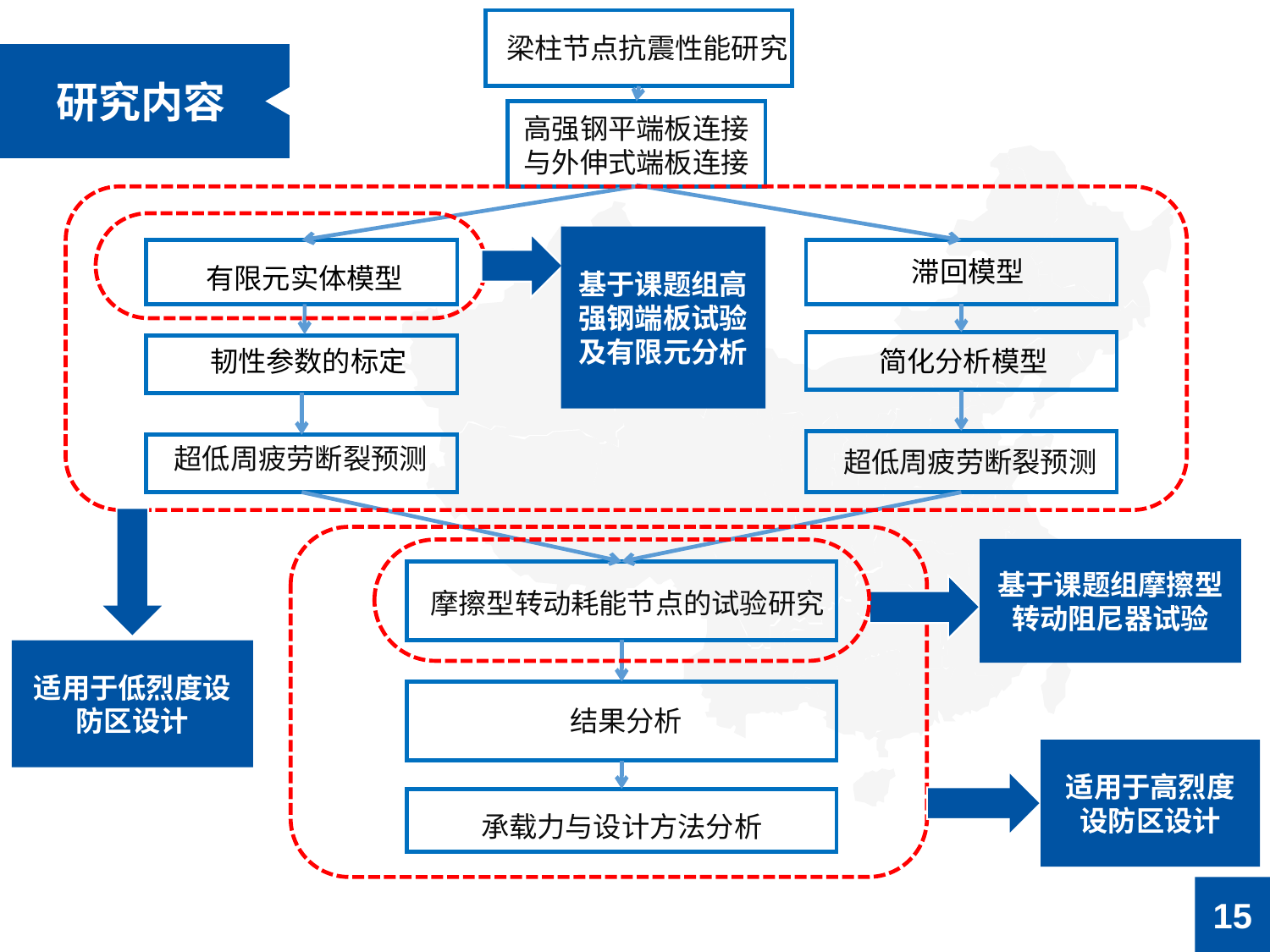

梁柱节点抗震性能研究
研究内容

高强钢平端板连接与外伸式端板连接

基于课题组高强钢端板试验及有限元分析

     滞回模型
有限元实体模型

      韧性参数的标定
      简化分析模型

超低周疲劳断裂预测

超低周疲劳断裂预测

基于课题组摩擦型转动阻尼器试验

 摩擦型转动耗能节点的试验研究
适用于低烈度设防区设计

结果分析
适用于高烈度设防区设计

承载力与设计方法分析
15